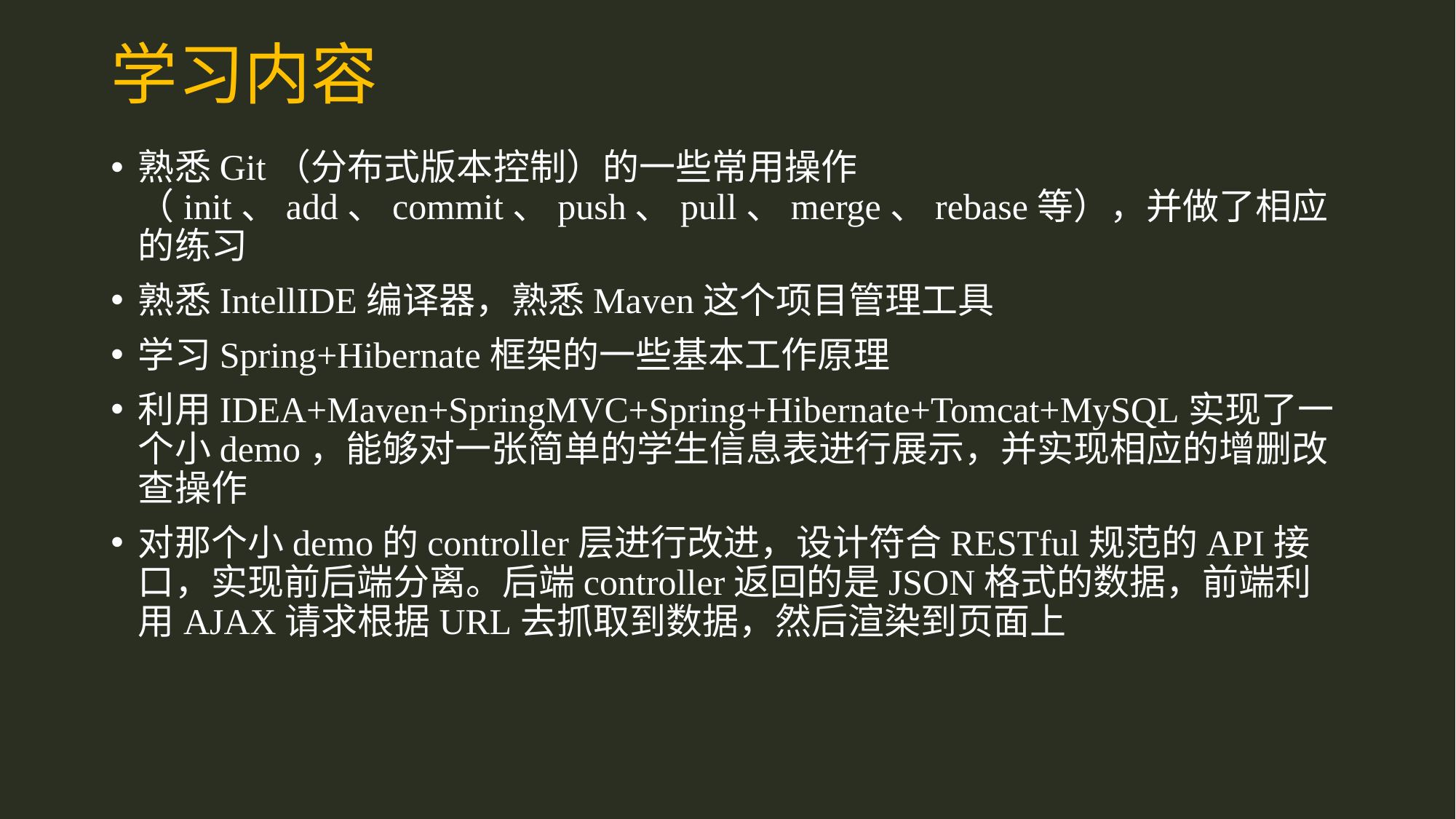

# 学习内容
熟悉Git（分布式版本控制）的一些常用操作（init、add、commit、push、pull、merge、rebase等），并做了相应的练习
熟悉IntellIDE编译器，熟悉Maven这个项目管理工具
学习Spring+Hibernate框架的一些基本工作原理
利用IDEA+Maven+SpringMVC+Spring+Hibernate+Tomcat+MySQL实现了一个小demo，能够对一张简单的学生信息表进行展示，并实现相应的增删改查操作
对那个小demo的controller层进行改进，设计符合RESTful规范的API接口，实现前后端分离。后端controller返回的是JSON格式的数据，前端利用AJAX请求根据URL去抓取到数据，然后渲染到页面上